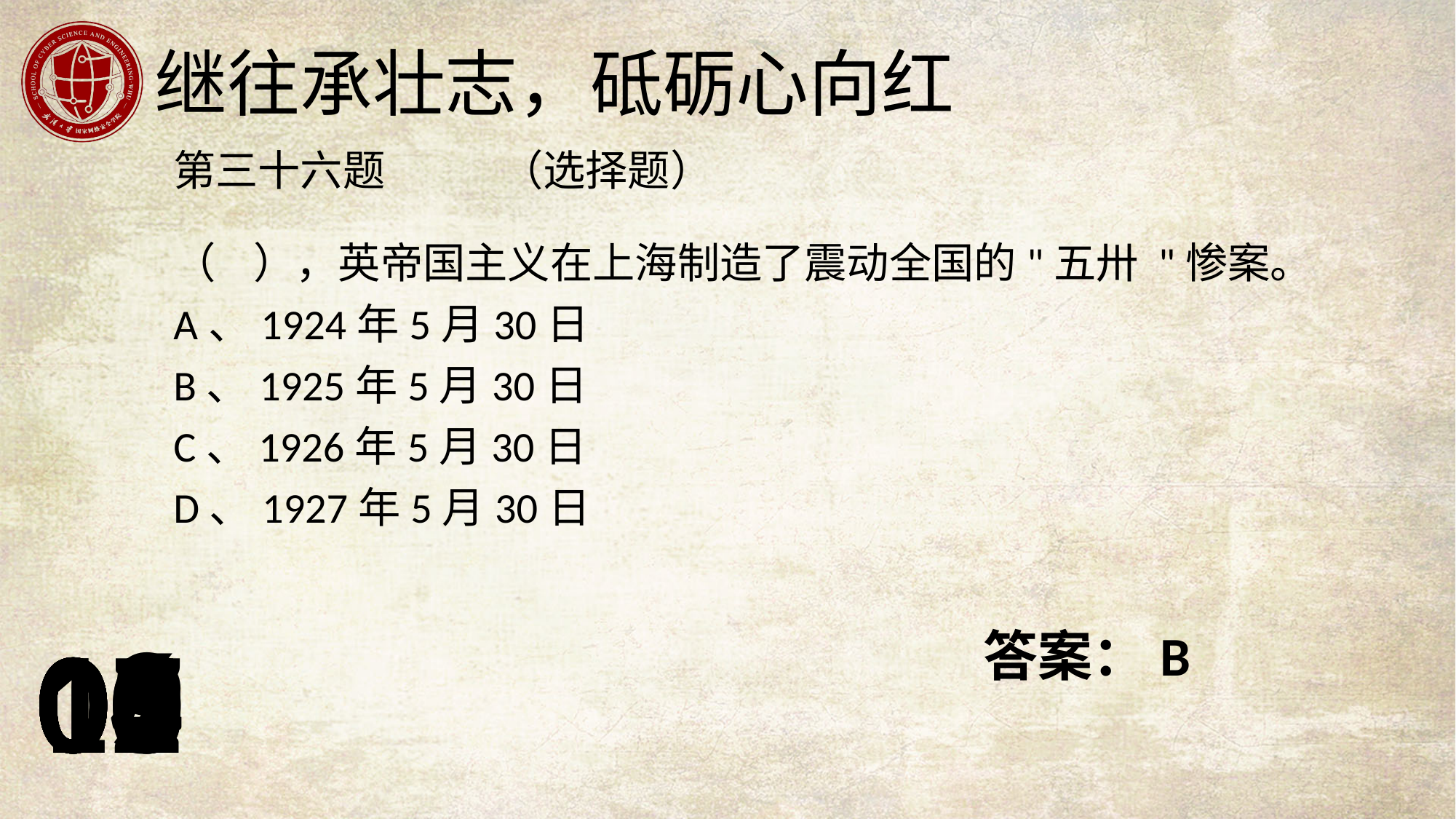

第三十六题		（选择题）
（    ），英帝国主义在上海制造了震动全国的"五卅 "惨案。
A、1924年5月30日
B、1925年5月30日
C、1926年5月30日
D、1927年5月30日
答案：B